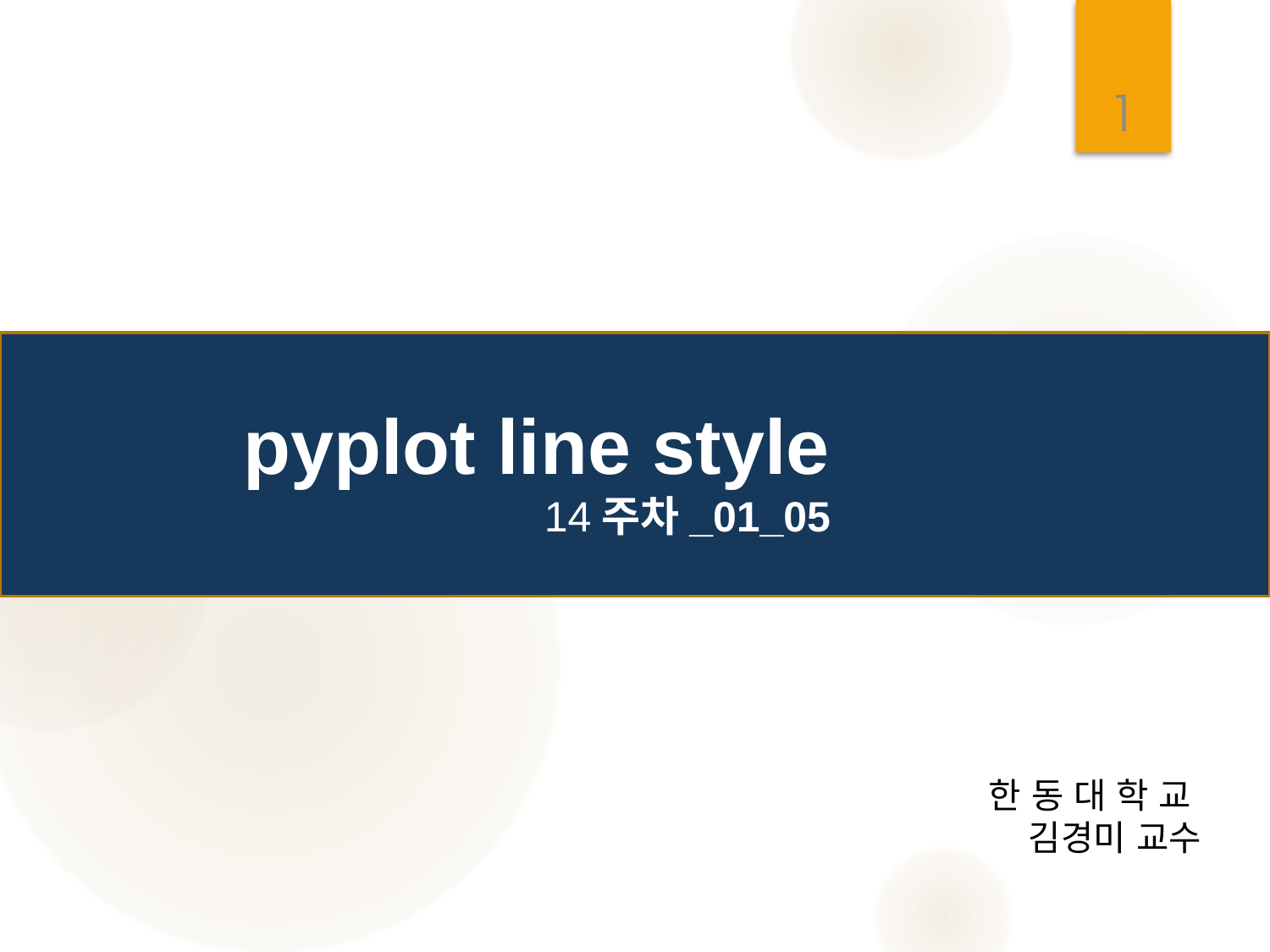

1

# pyplot line style 14주차_01_05
한 동 대 학 교
김경미 교수